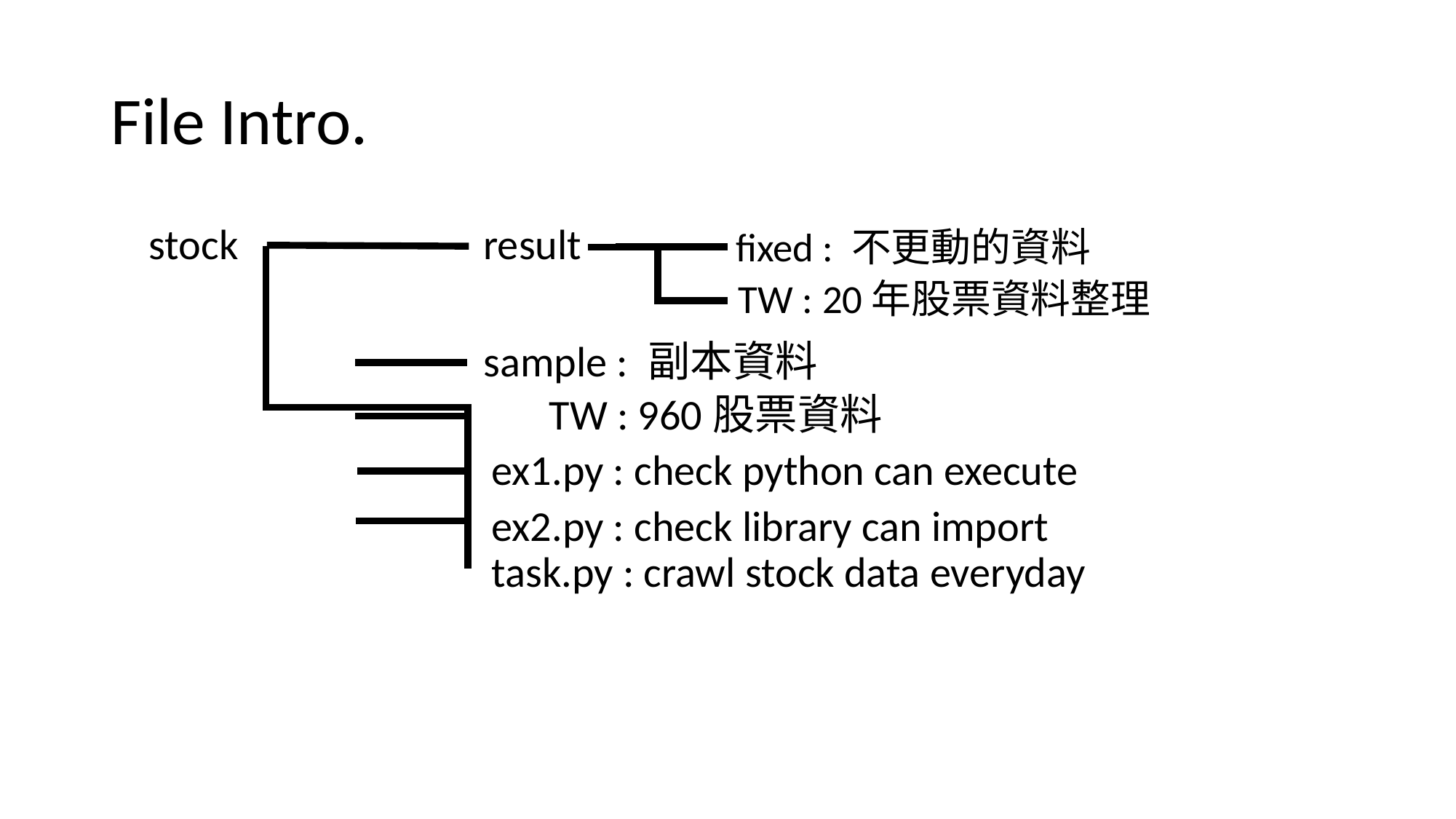

# File Intro.
stock
result
fixed : 不更動的資料
TW : 20年股票資料整理
sample : 副本資料
TW : 960股票資料
ex1.py : check python can execute
ex2.py : check library can import
task.py : crawl stock data everyday